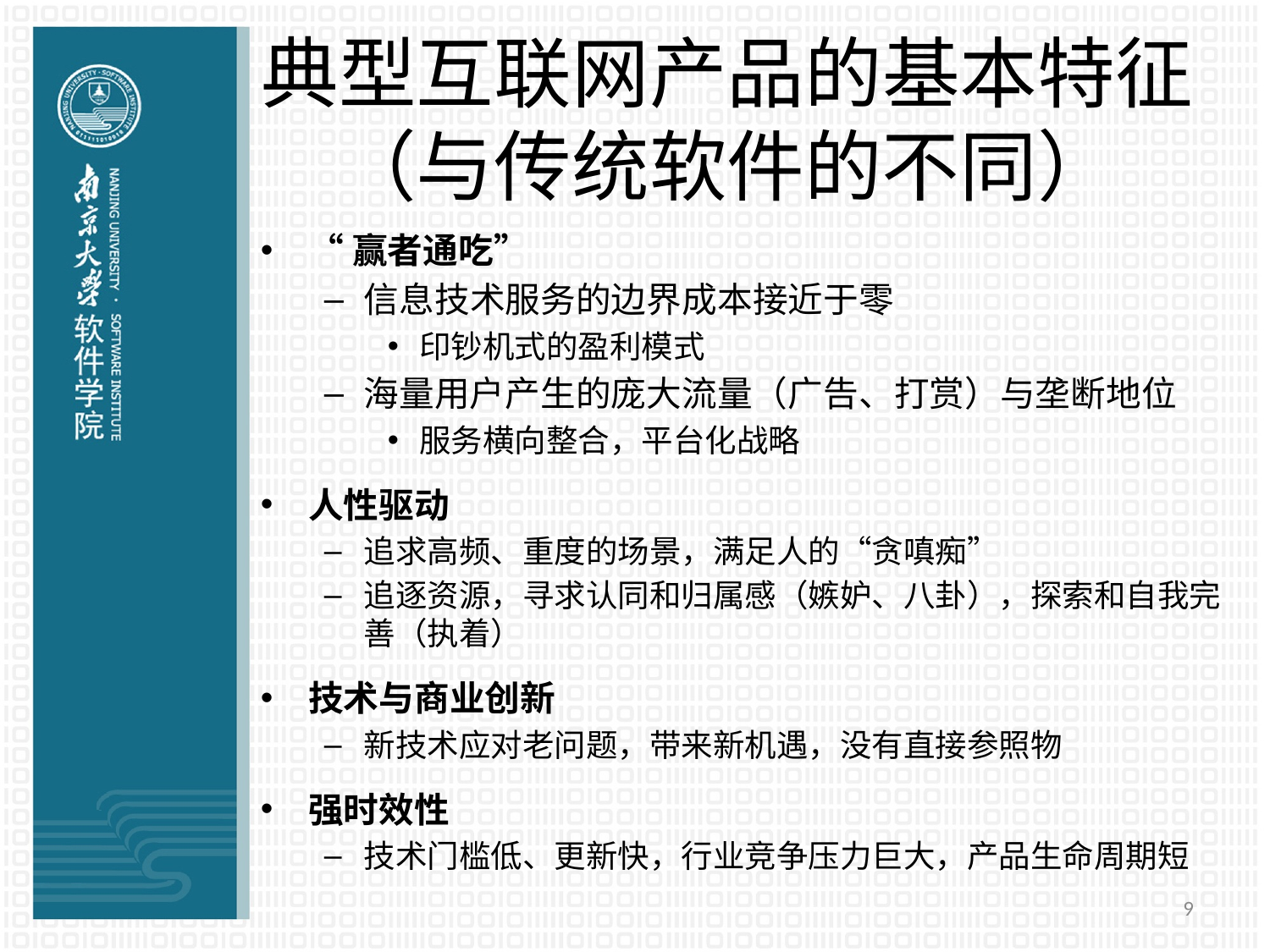

# 典型互联网产品的基本特征（与传统软件的不同）
“赢者通吃”
信息技术服务的边界成本接近于零
印钞机式的盈利模式
海量用户产生的庞大流量（广告、打赏）与垄断地位
服务横向整合，平台化战略

人性驱动
追求高频、重度的场景，满足人的“贪嗔痴”
追逐资源，寻求认同和归属感（嫉妒、八卦），探索和自我完善（执着）

技术与商业创新
新技术应对老问题，带来新机遇，没有直接参照物

强时效性
技术门槛低、更新快，行业竞争压力巨大，产品生命周期短
9